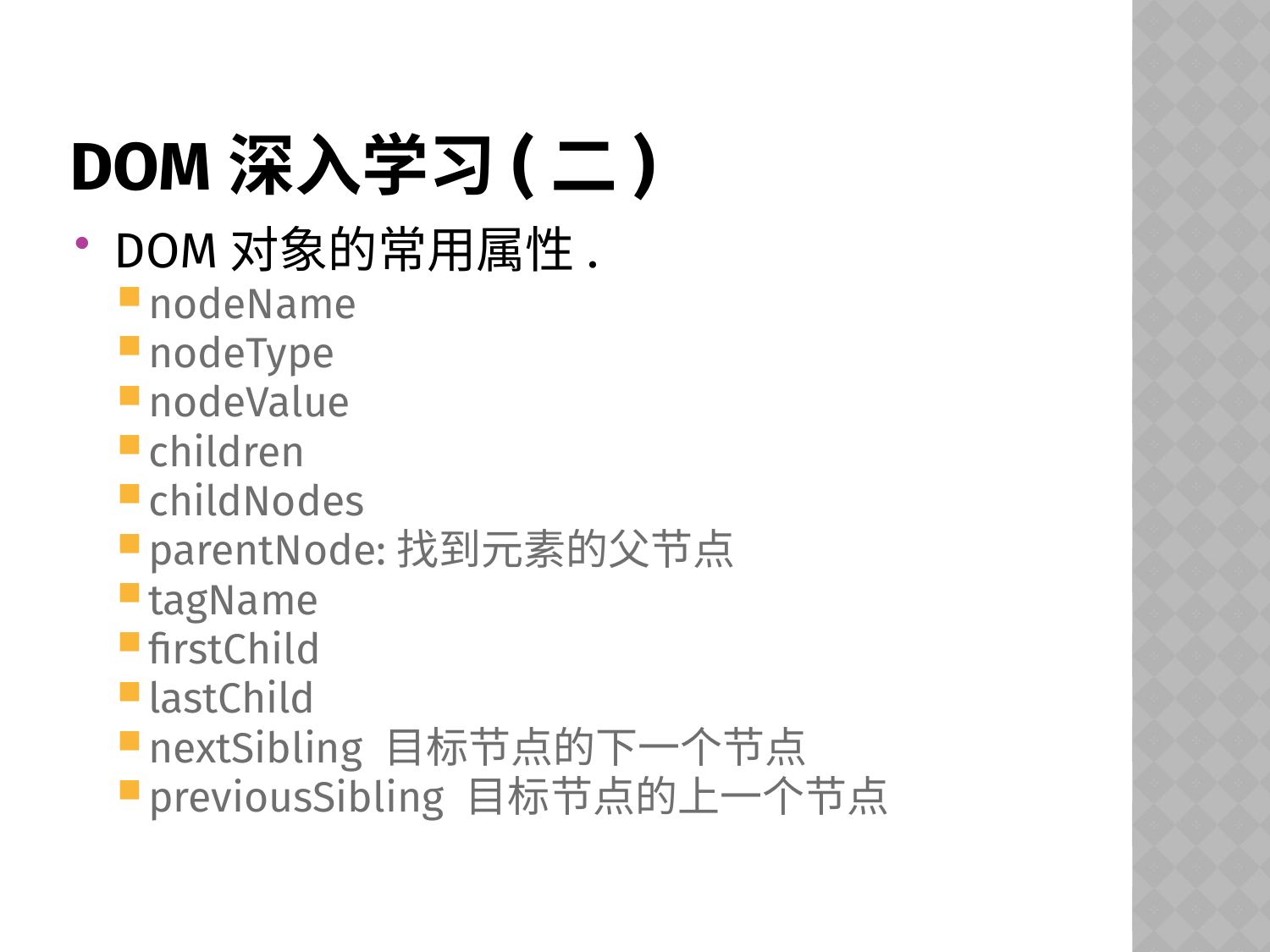

# DOM深入学习(二)
DOM对象的常用属性.
nodeName
nodeType
nodeValue
children
childNodes
parentNode:找到元素的父节点
tagName
firstChild
lastChild
nextSibling 目标节点的下一个节点
previousSibling 目标节点的上一个节点